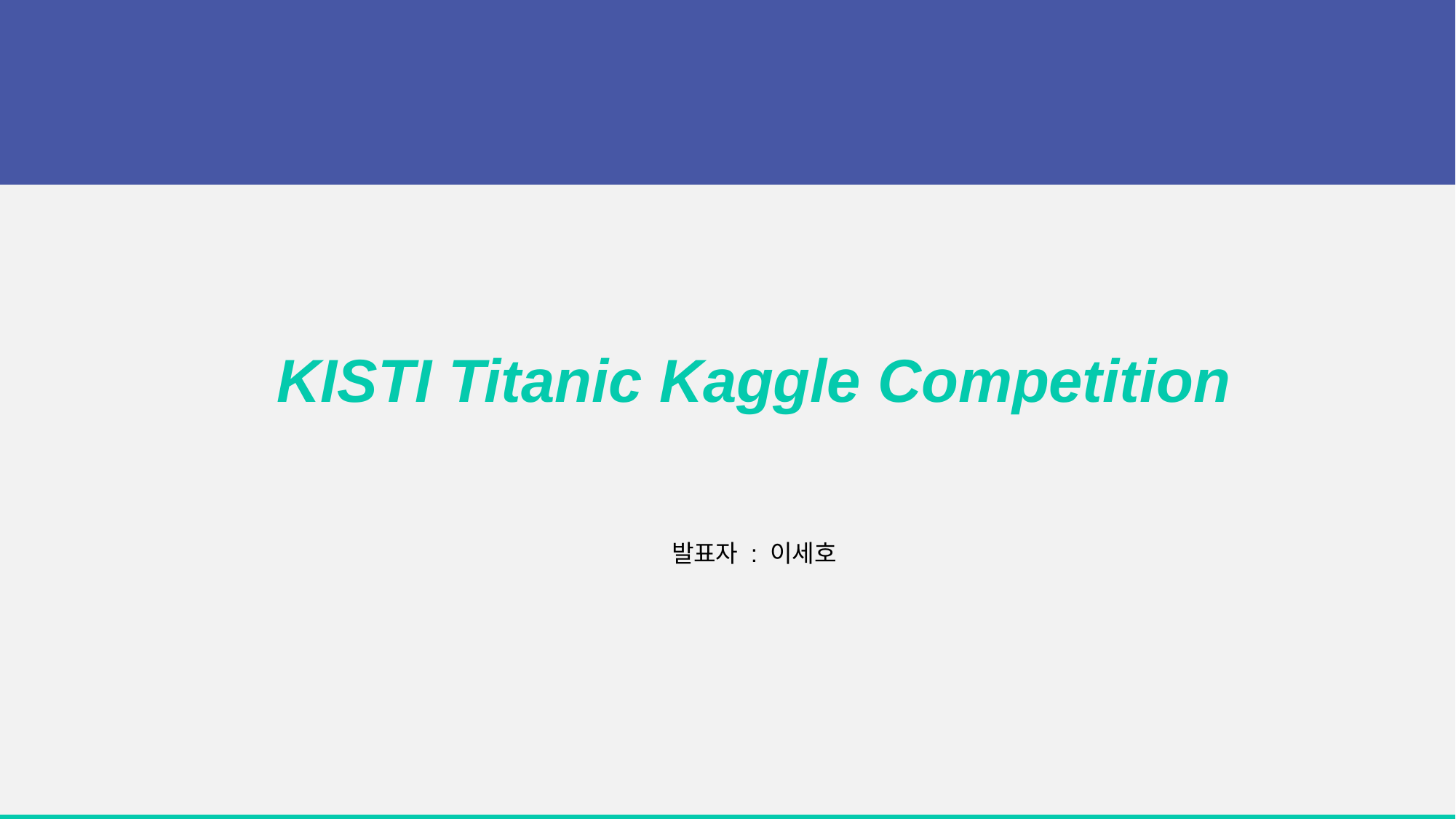

KISTI Titanic Kaggle Competition

발표자 : 이세호